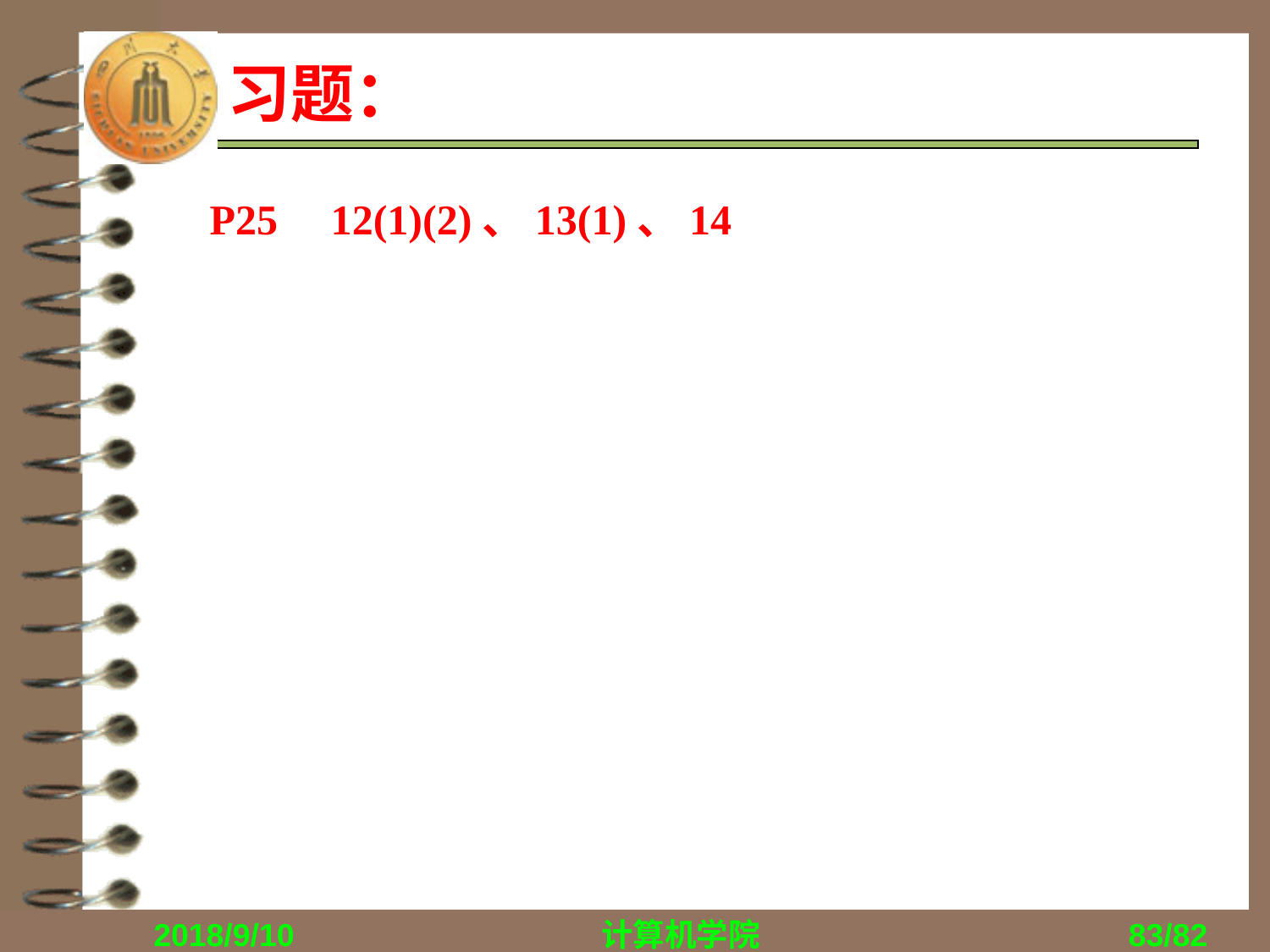

# 习题：
P25     12(1)(2)、13(1)、14
2018/9/10
计算机学院
83/82